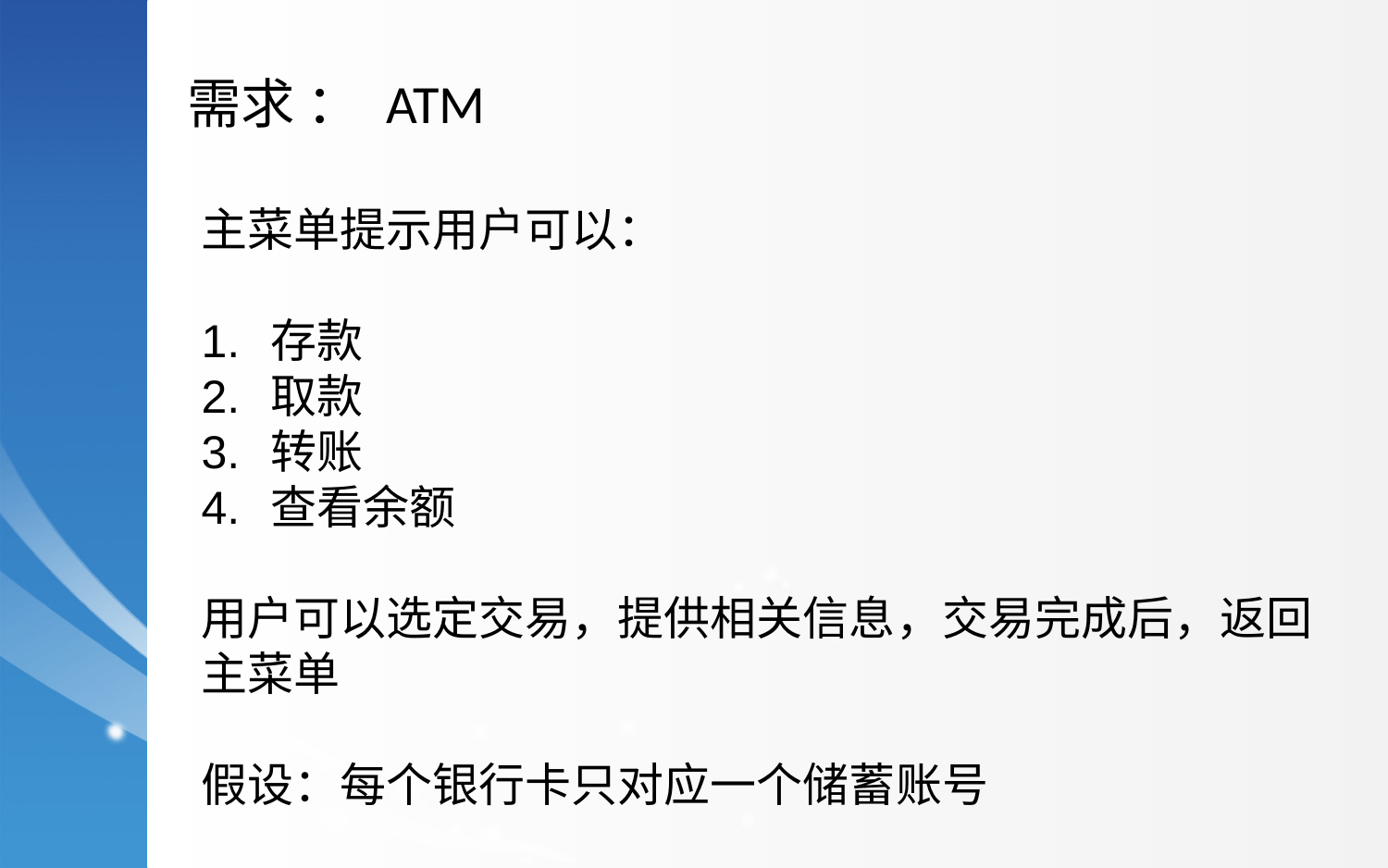

需求 ： ATM

主菜单提示用户可以：

存款
取款
转账
查看余额

用户可以选定交易，提供相关信息，交易完成后，返回
主菜单

假设：每个银行卡只对应一个储蓄账号